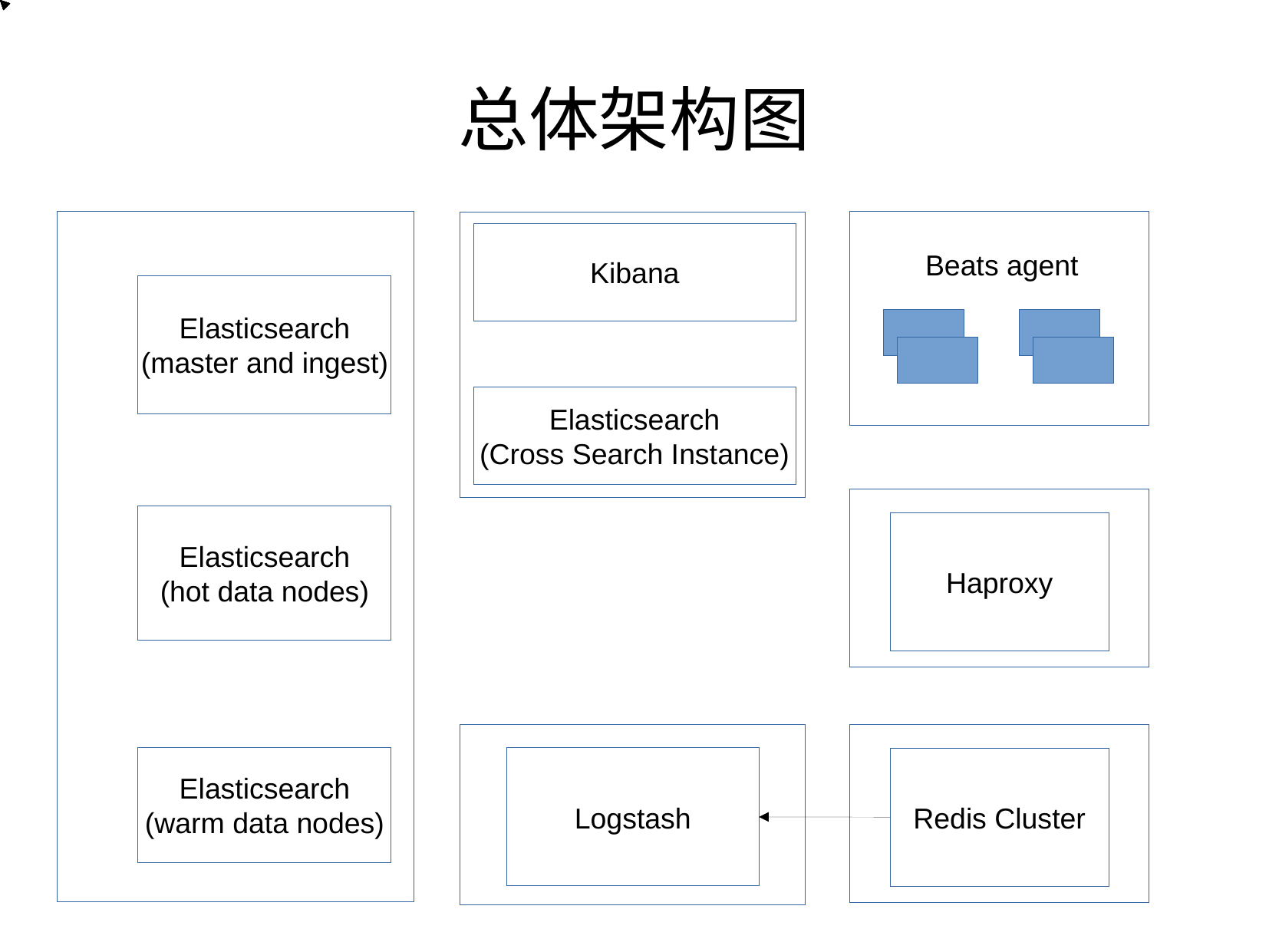

总体架构图

Kibana
Beats agent
Elasticsearch
(master and ingest)

Elasticsearch
(Cross Search Instance)

Elasticsearch
(hot data nodes)
Haproxy

Elasticsearch
(warm data nodes)
Logstash
Redis Cluster